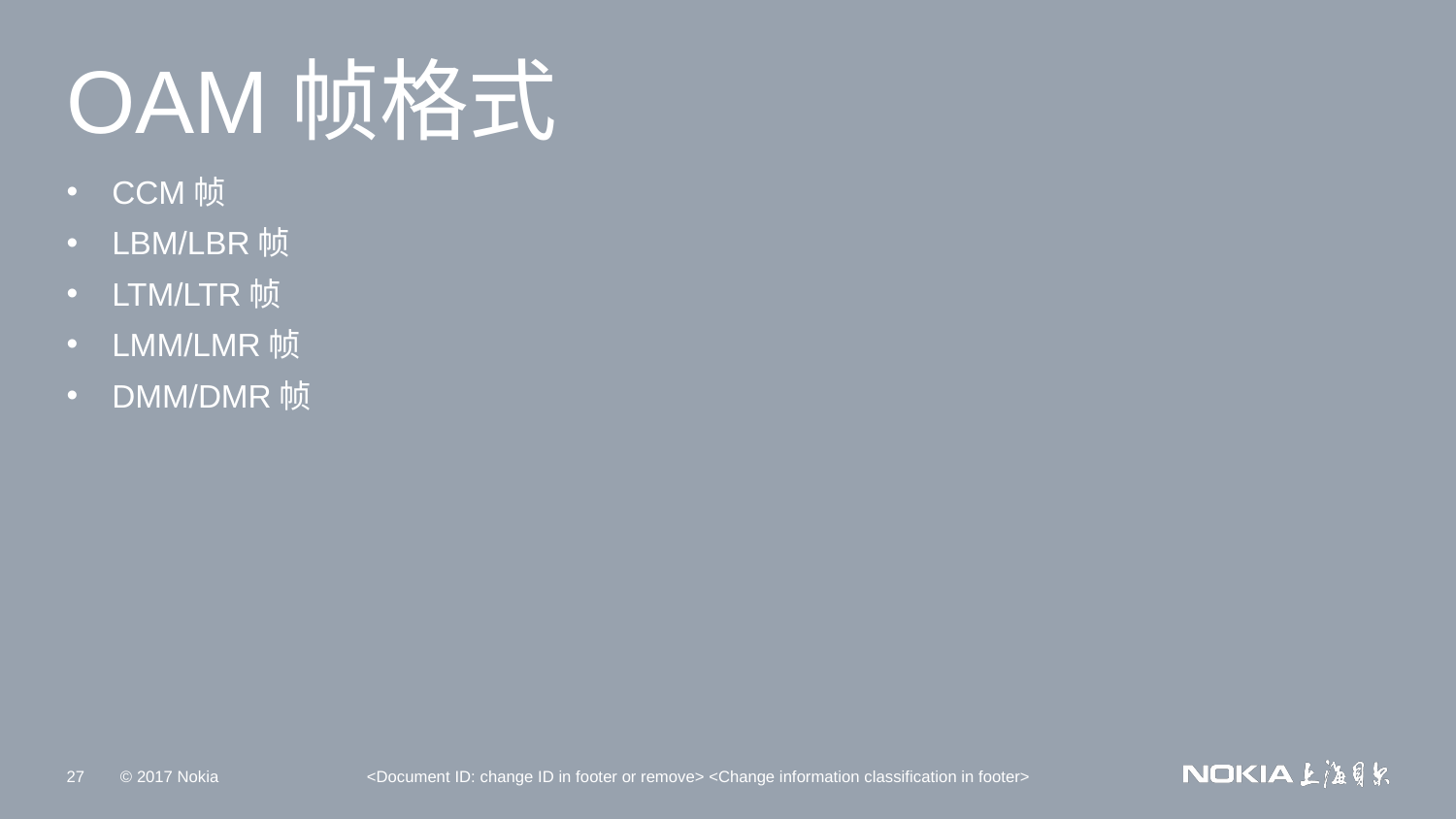

OAM帧格式
CCM帧
LBM/LBR帧
LTM/LTR帧
LMM/LMR帧
DMM/DMR帧
<Document ID: change ID in footer or remove> <Change information classification in footer>